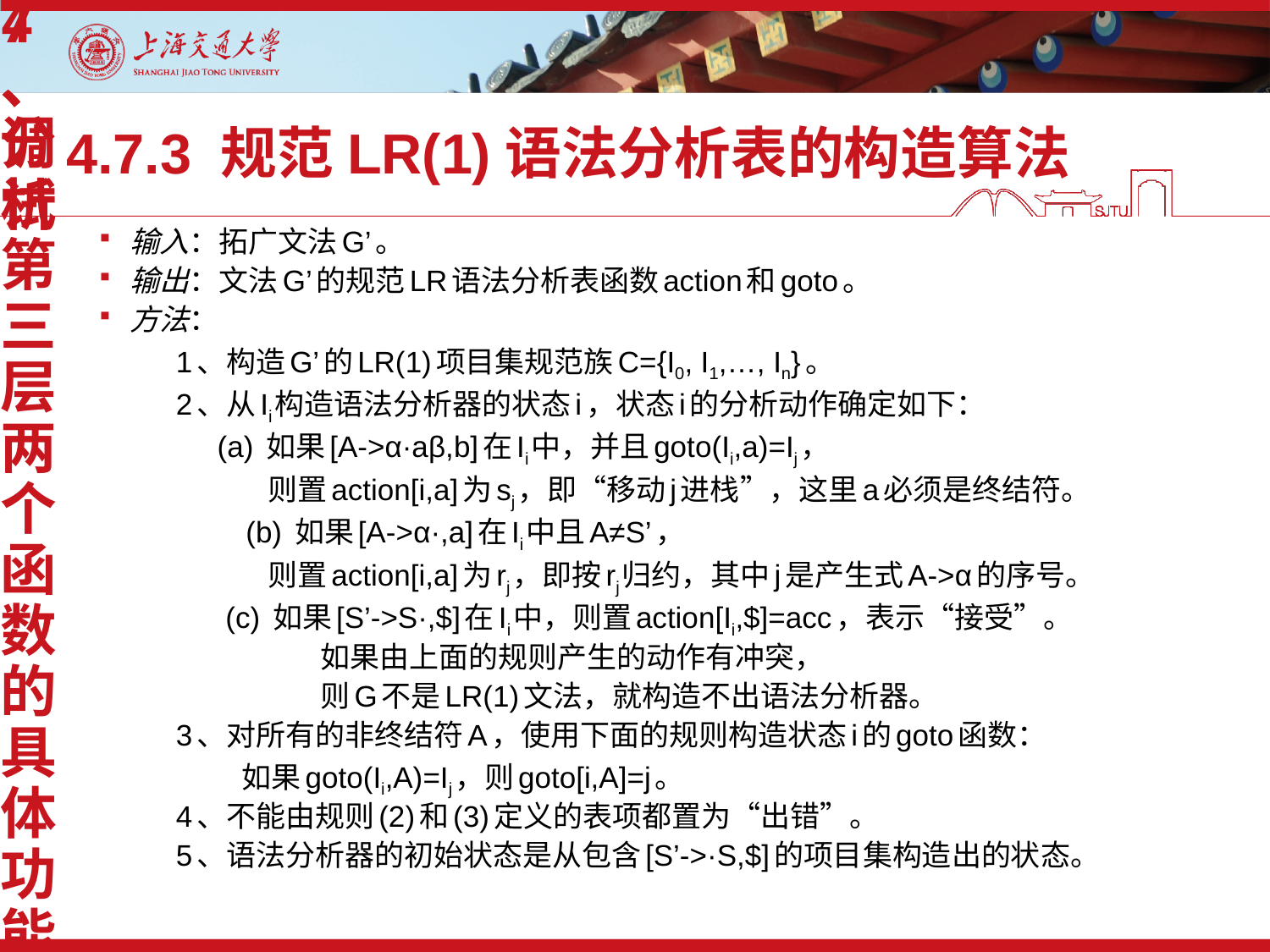

4、分析第三层两个函数的具体功能
7、调试
# 4.7.3 规范LR(1)语法分析表的构造算法
输入：拓广文法G’。
输出：文法G’的规范LR语法分析表函数action和goto。
方法：
	1、构造G’的LR(1)项目集规范族C={I0, I1,…, In}。
	2、从Ii构造语法分析器的状态i，状态i的分析动作确定如下：
	     (a) 如果[A->α·aβ,b]在Ii中，并且goto(Ii,a)=Ij，
                         则置action[i,a]为sj，即“移动j进栈”，这里a必须是终结符。
                              (b) 如果[A->α·,a]在Ii中且A≠S’，
                         则置action[i,a]为rj，即按rj归约，其中j是产生式A->α的序号。
	      (c) 如果[S’->S·,$]在Ii中，则置action[Ii,$]=acc，表示“接受”。
                                 如果由上面的规则产生的动作有冲突，
                                 则G不是LR(1)文法，就构造不出语法分析器。
	3、对所有的非终结符A，使用下面的规则构造状态i的goto函数：
                     如果goto(Ii,A)=Ij，则goto[i,A]=j。
	4、不能由规则(2)和(3)定义的表项都置为“出错”。
	5、语法分析器的初始状态是从包含[S’->·S,$]的项目集构造出的状态。